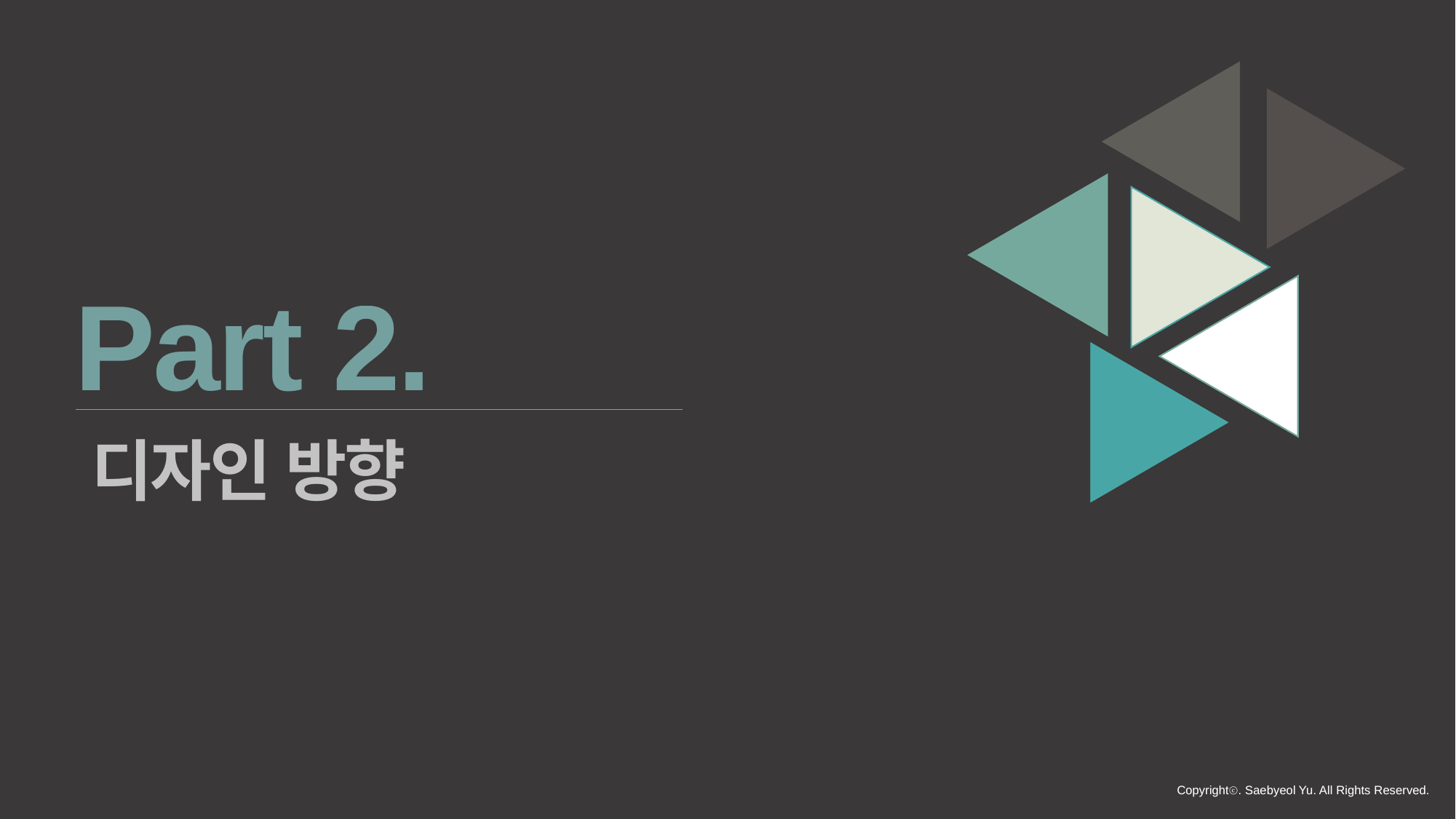

Part 2.
디자인 방향
Copyrightⓒ. Saebyeol Yu. All Rights Reserved.